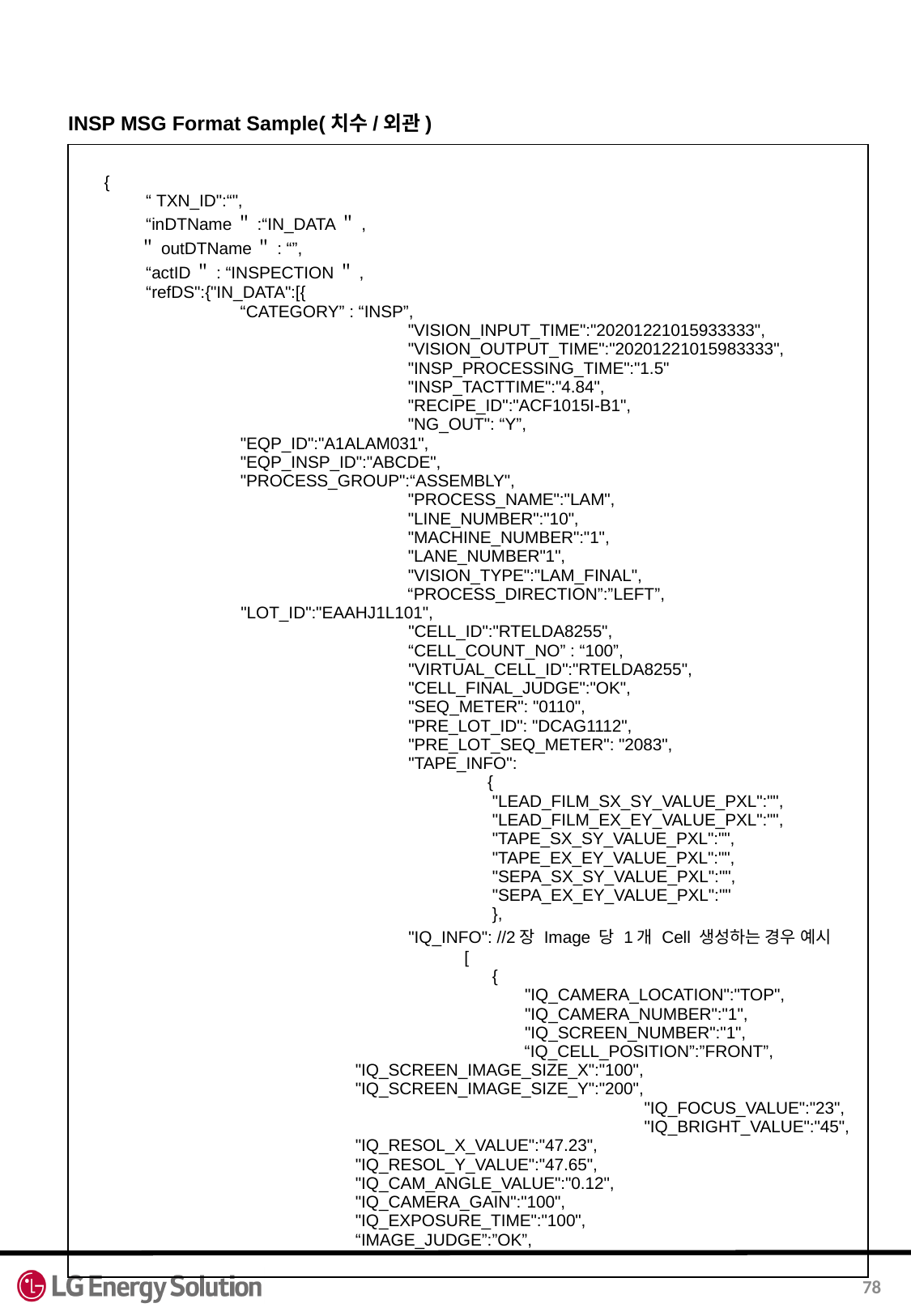

INSP MSG Format Sample(치수/외관)
| { “ TXN\_ID":“", “inDTName＂:“IN\_DATA＂, ＂outDTName＂: “”, “actID＂: “INSPECTION＂, “refDS":{"IN\_DATA":[{ “CATEGORY” : “INSP”, "VISION\_INPUT\_TIME":"20201221015933333", "VISION\_OUTPUT\_TIME":"20201221015983333", "INSP\_PROCESSING\_TIME":"1.5" "INSP\_TACTTIME":"4.84", "RECIPE\_ID":"ACF1015I-B1", "NG\_OUT": “Y”, "EQP\_ID":"A1ALAM031", "EQP\_INSP\_ID":"ABCDE", "PROCESS\_GROUP":“ASSEMBLY", "PROCESS\_NAME":"LAM", "LINE\_NUMBER":"10", "MACHINE\_NUMBER":"1", "LANE\_NUMBER"1", "VISION\_TYPE":"LAM\_FINAL", “PROCESS\_DIRECTION”:”LEFT”, "LOT\_ID":"EAAHJ1L101", "CELL\_ID":"RTELDA8255", “CELL\_COUNT\_NO” : “100”, "VIRTUAL\_CELL\_ID":"RTELDA8255", "CELL\_FINAL\_JUDGE":"OK", "SEQ\_METER": "0110", "PRE\_LOT\_ID": "DCAG1112", "PRE\_LOT\_SEQ\_METER": "2083", "TAPE\_INFO": { "LEAD\_FILM\_SX\_SY\_VALUE\_PXL":"", "LEAD\_FILM\_EX\_EY\_VALUE\_PXL":"", "TAPE\_SX\_SY\_VALUE\_PXL":"", "TAPE\_EX\_EY\_VALUE\_PXL":"", "SEPA\_SX\_SY\_VALUE\_PXL":"", "SEPA\_EX\_EY\_VALUE\_PXL":"" }, "IQ\_INFO": //2장 Image 당 1개 Cell 생성하는 경우 예시 [ { "IQ\_CAMERA\_LOCATION":"TOP", "IQ\_CAMERA\_NUMBER":"1", "IQ\_SCREEN\_NUMBER":"1", “IQ\_CELL\_POSITION”:”FRONT”, "IQ\_SCREEN\_IMAGE\_SIZE\_X":"100", "IQ\_SCREEN\_IMAGE\_SIZE\_Y":"200", "IQ\_FOCUS\_VALUE":"23", "IQ\_BRIGHT\_VALUE":"45", "IQ\_RESOL\_X\_VALUE":"47.23", "IQ\_RESOL\_Y\_VALUE":"47.65", "IQ\_CAM\_ANGLE\_VALUE":"0.12", "IQ\_CAMERA\_GAIN":"100", "IQ\_EXPOSURE\_TIME":"100", “IMAGE\_JUDGE”:”OK”, |
| --- |
78